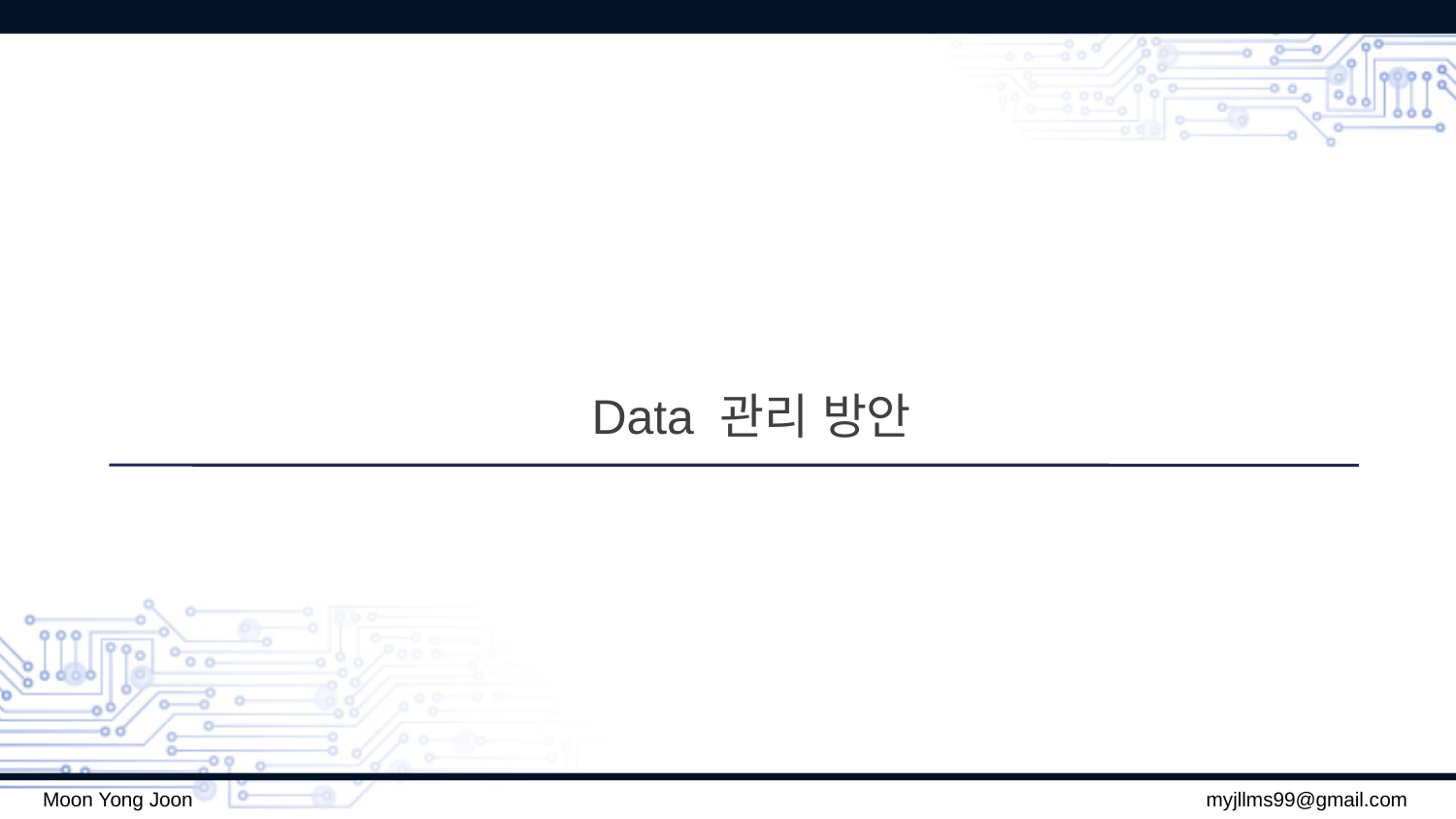

Data 관리 방안
Moon Yong Joon
myjllms99@gmail.com